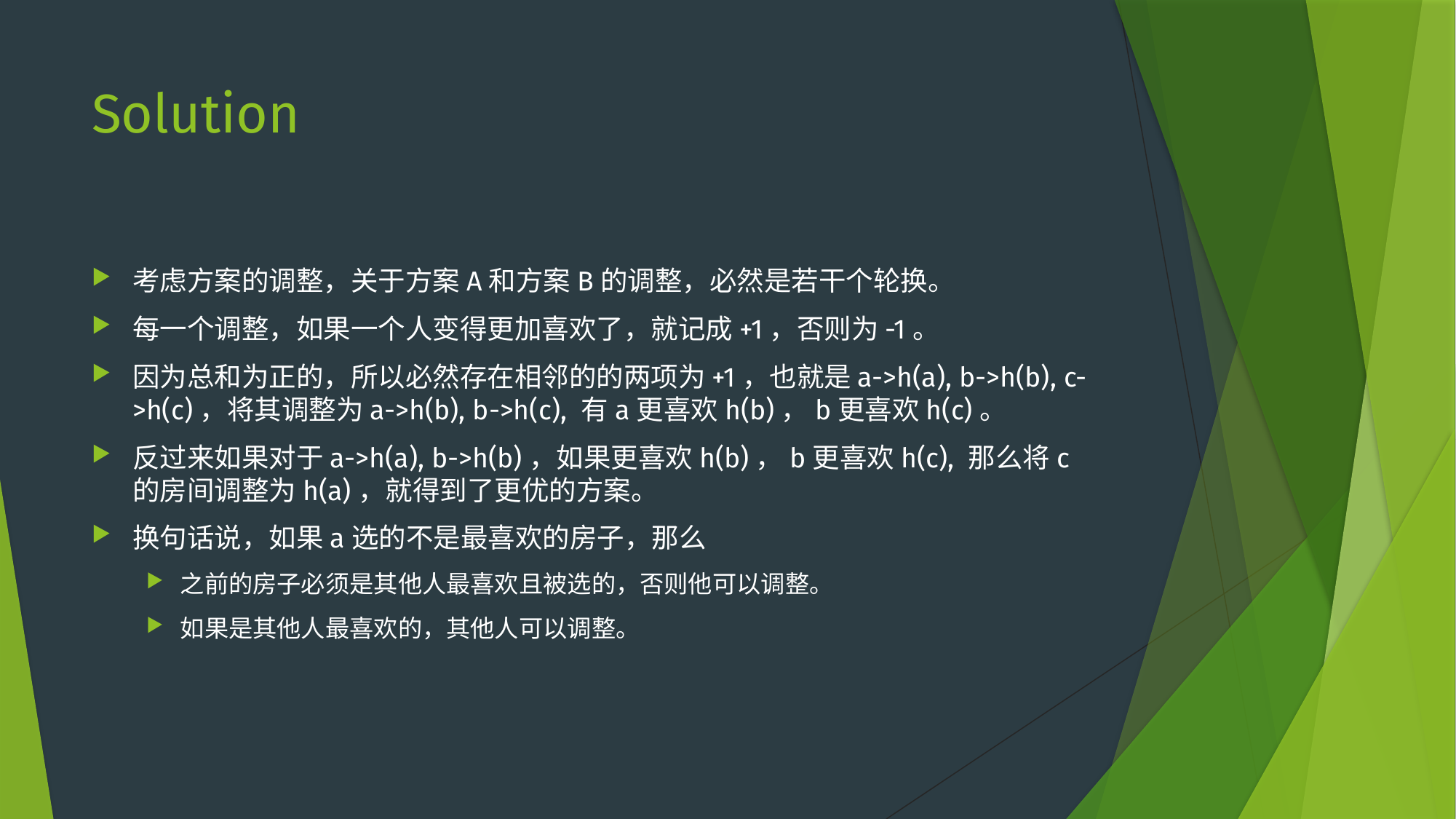

# Solution
考虑方案的调整，关于方案A和方案B的调整，必然是若干个轮换。
每一个调整，如果一个人变得更加喜欢了，就记成+1，否则为-1。
因为总和为正的，所以必然存在相邻的的两项为+1，也就是a->h(a), b->h(b), c->h(c)，将其调整为a->h(b), b->h(c), 有a更喜欢h(b)，b更喜欢h(c)。
反过来如果对于a->h(a), b->h(b)，如果更喜欢h(b)，b更喜欢h(c), 那么将c的房间调整为h(a)，就得到了更优的方案。
换句话说，如果a选的不是最喜欢的房子，那么
之前的房子必须是其他人最喜欢且被选的，否则他可以调整。
如果是其他人最喜欢的，其他人可以调整。